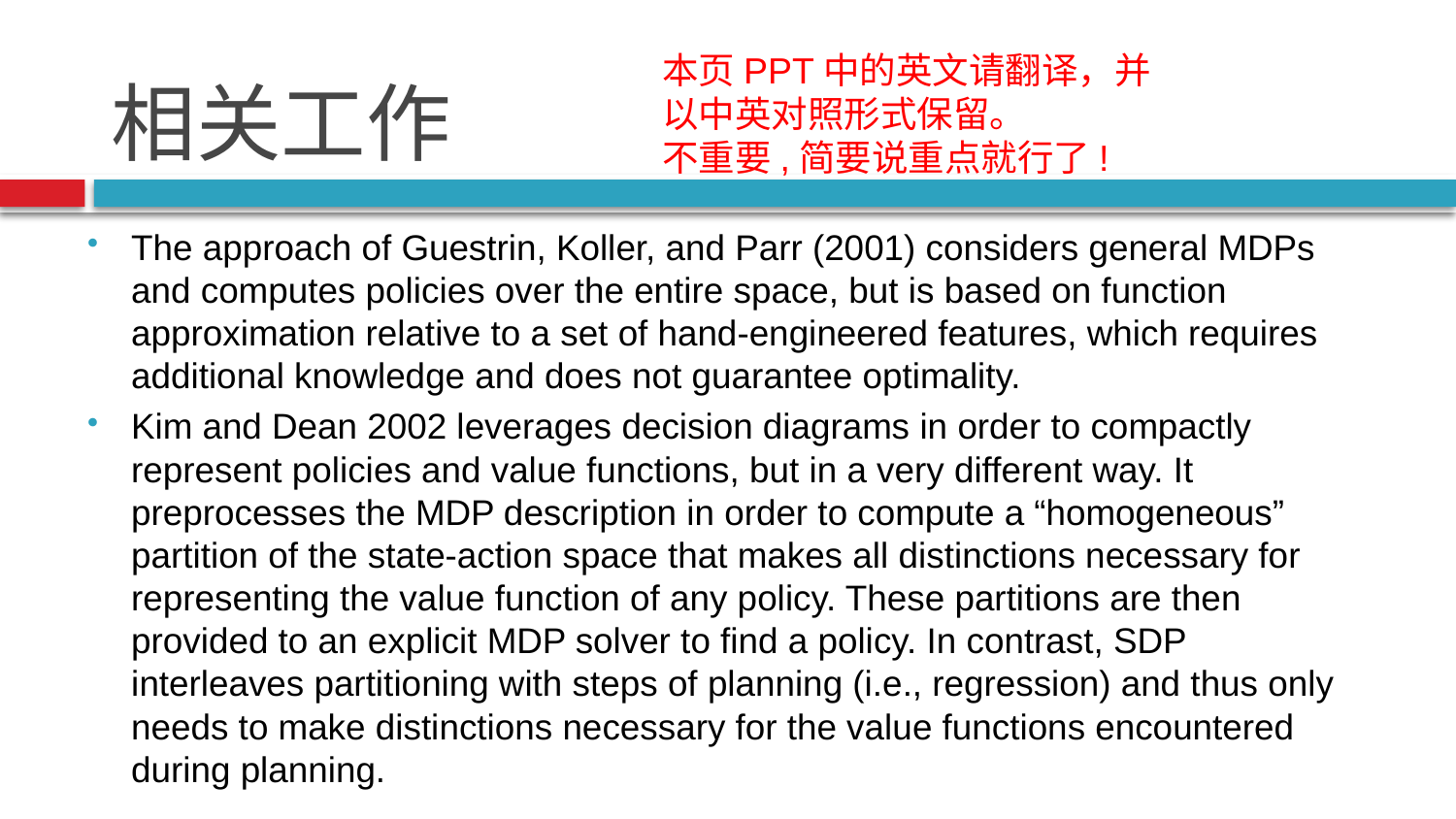

# 相关工作
本页PPT中的英文请翻译，并以中英对照形式保留。
不重要,简要说重点就行了!
The approach of Guestrin, Koller, and Parr (2001) considers general MDPs and computes policies over the entire space, but is based on function approximation relative to a set of hand-engineered features, which requires additional knowledge and does not guarantee optimality.
Kim and Dean 2002 leverages decision diagrams in order to compactly represent policies and value functions, but in a very different way. It preprocesses the MDP description in order to compute a “homogeneous” partition of the state-action space that makes all distinctions necessary for representing the value function of any policy. These partitions are then provided to an explicit MDP solver to find a policy. In contrast, SDP interleaves partitioning with steps of planning (i.e., regression) and thus only needs to make distinctions necessary for the value functions encountered during planning.